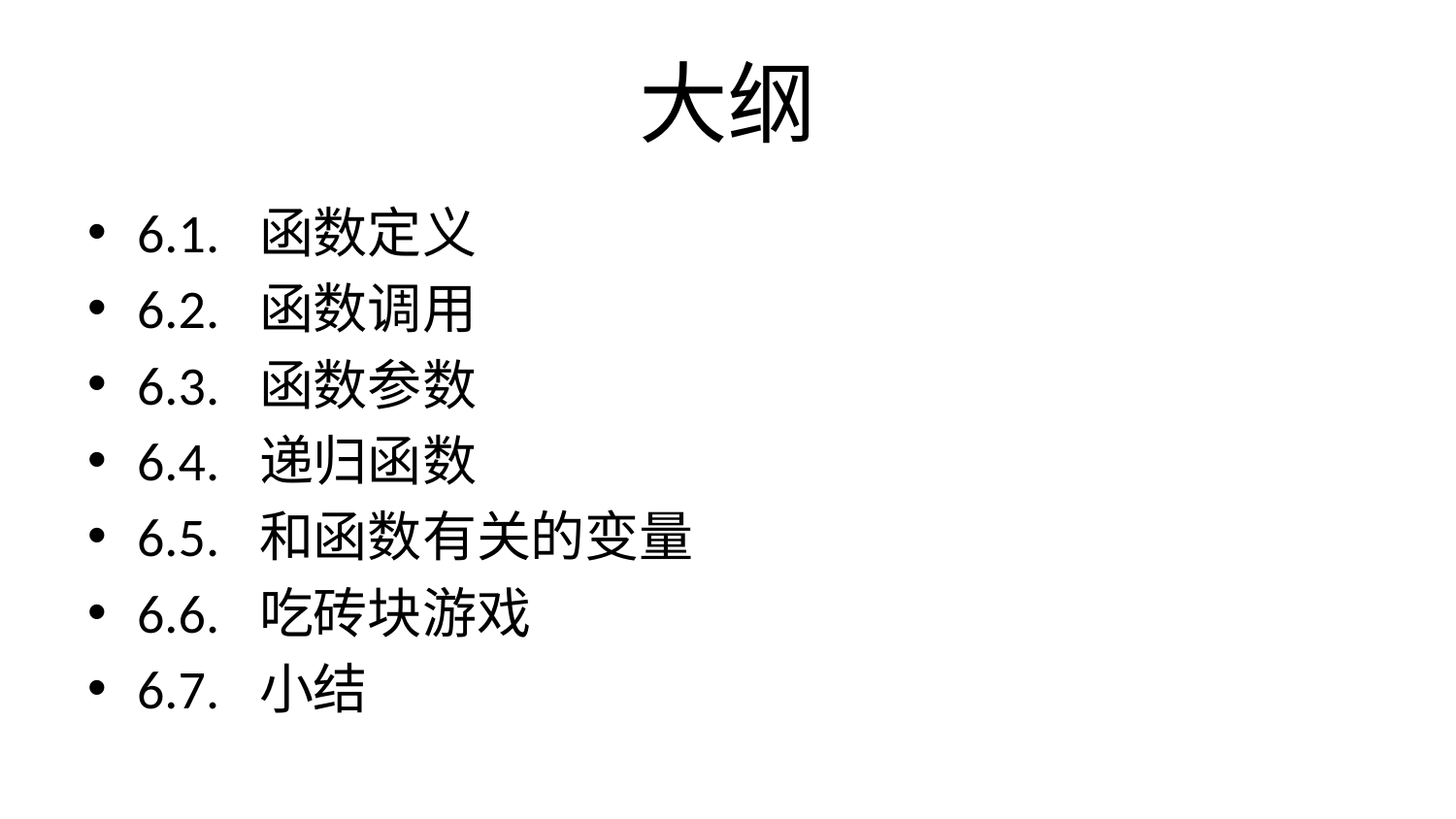

# 大纲
6.1.	函数定义
6.2.	函数调用
6.3.	函数参数
6.4.	递归函数
6.5.	和函数有关的变量
6.6.	吃砖块游戏
6.7.	小结